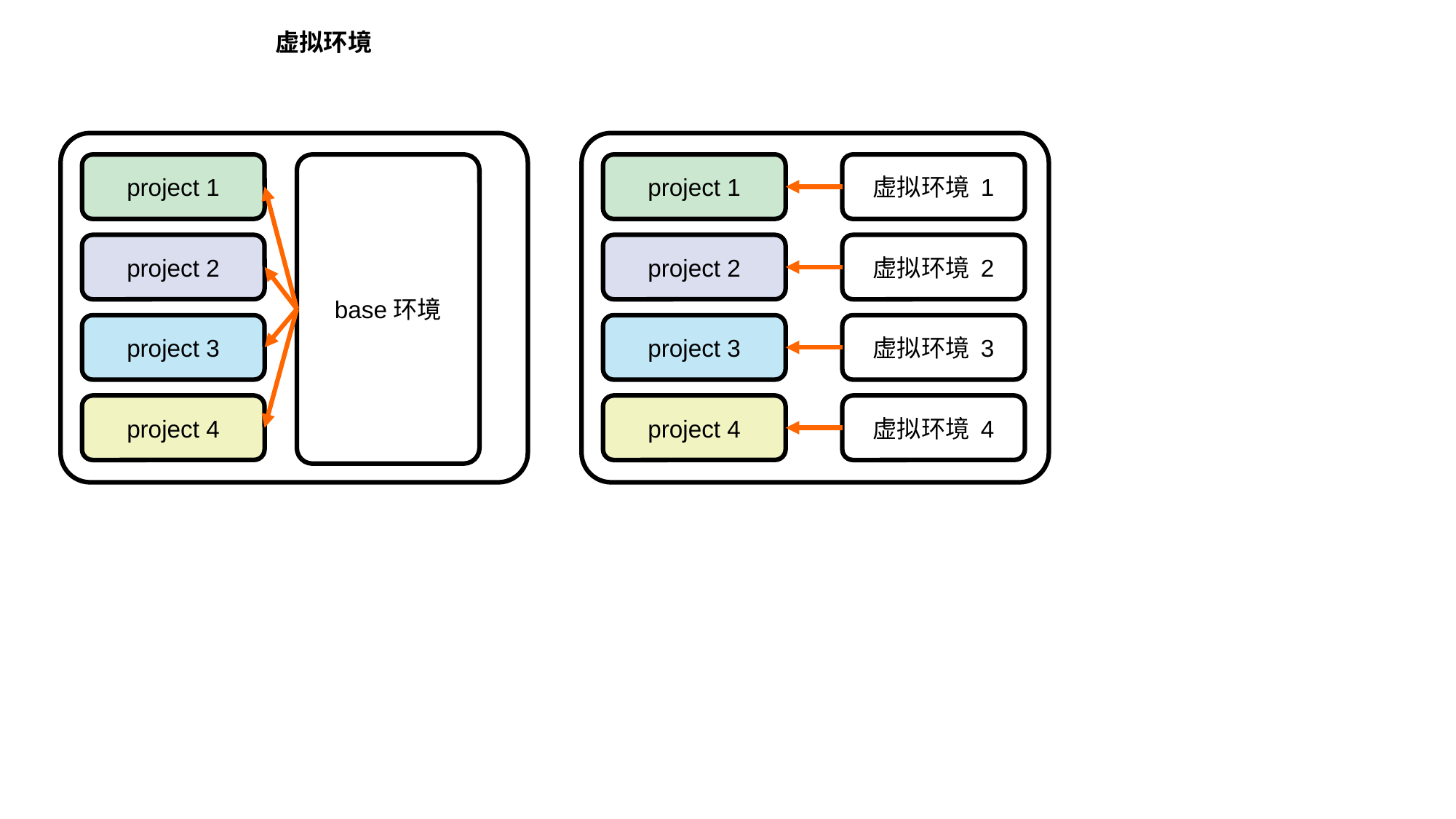

虚拟环境

project 1
base环境
project 1
虚拟环境 1
project 2
project 2
虚拟环境 2
project 3
project 3
虚拟环境 3
project 4
project 4
虚拟环境 4